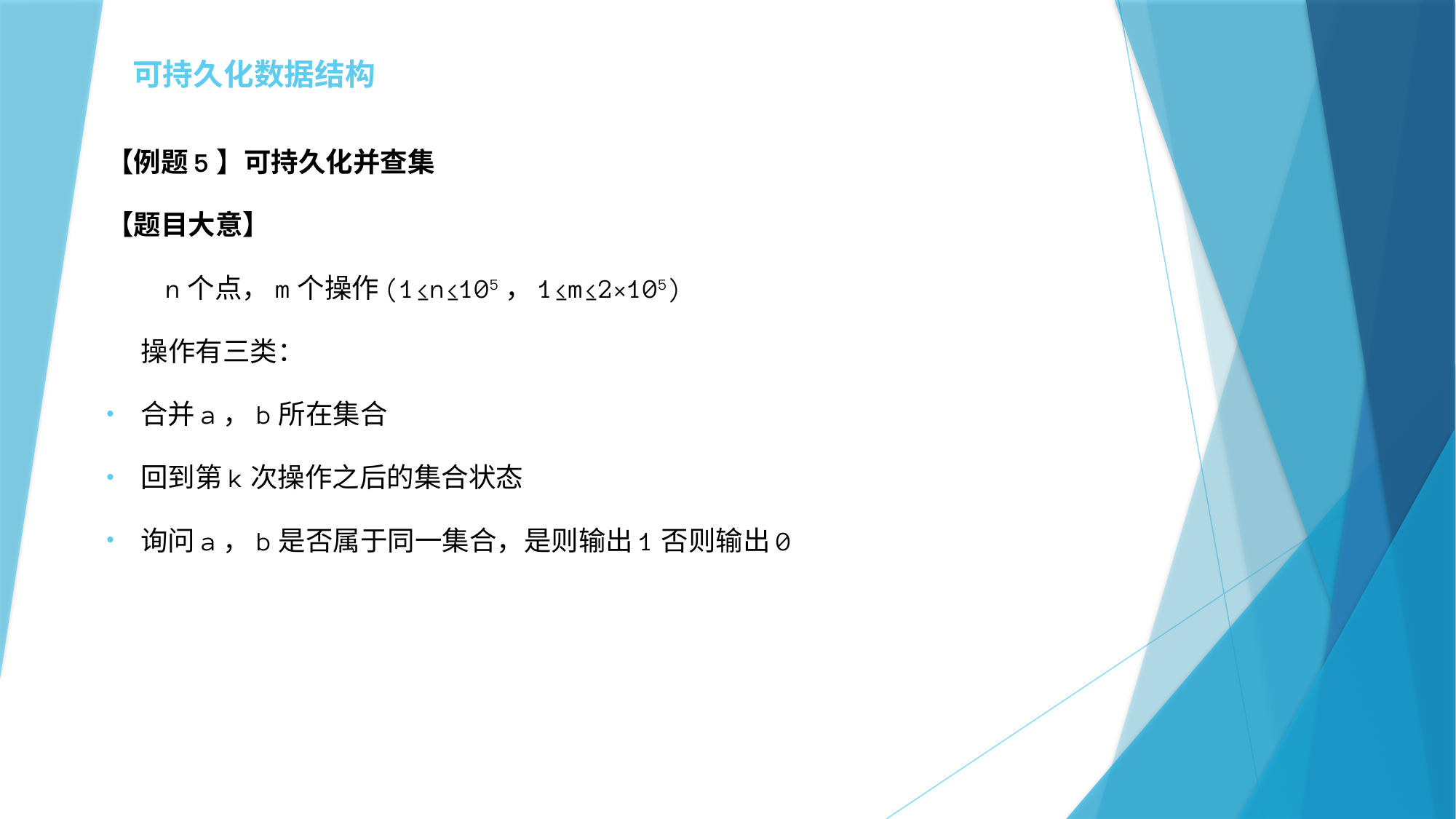

# 可持久化数据结构
【例题5】可持久化并查集
【题目大意】
    n个点，m个操作(1≤n≤105，1≤m≤2×105)
操作有三类：
合并a，b所在集合
回到第k次操作之后的集合状态
询问a，b是否属于同一集合，是则输出1否则输出0